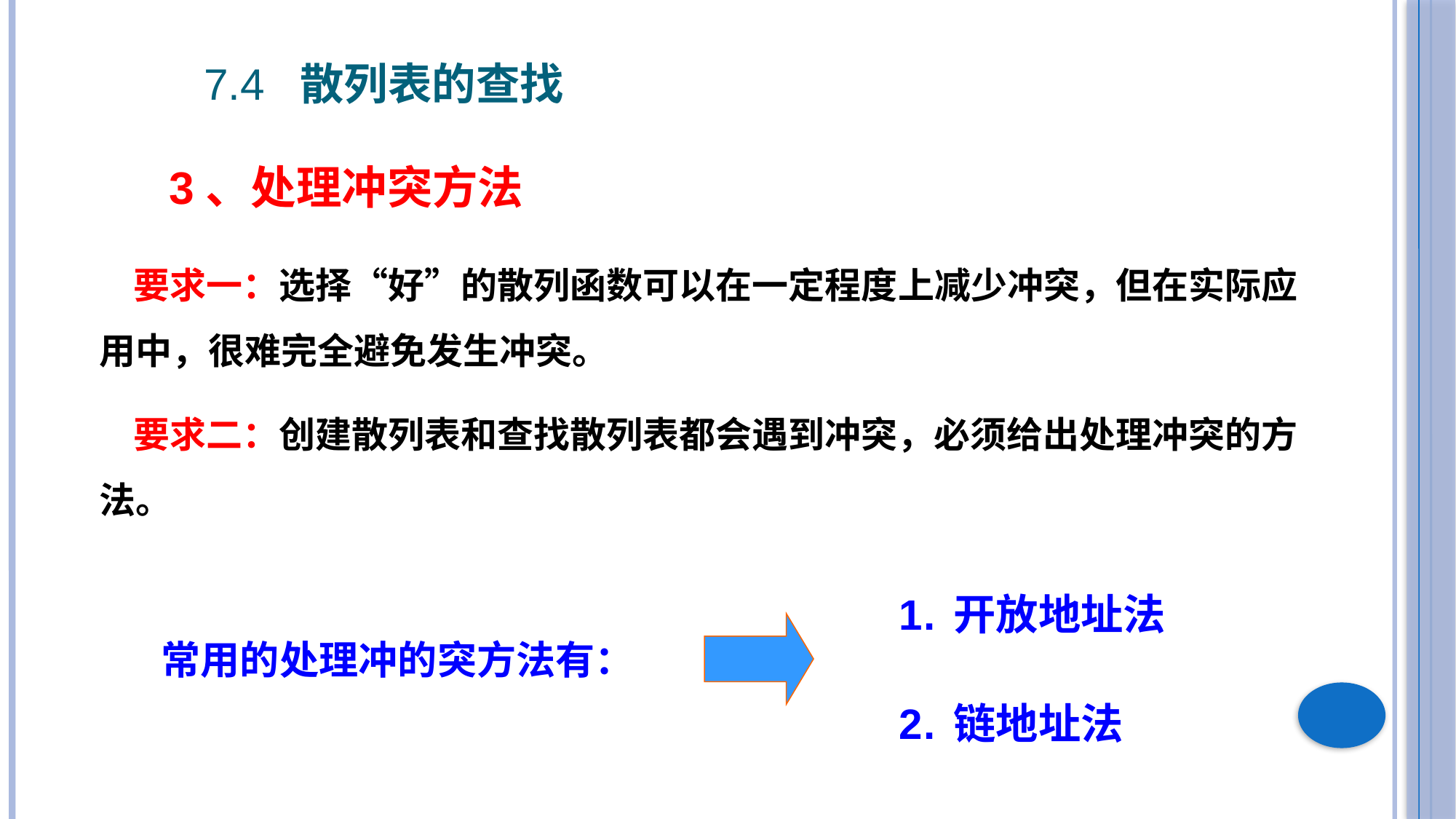

7.4  散列表的查找
3、处理冲突方法
要求一：选择“好”的散列函数可以在一定程度上减少冲突，但在实际应用中，很难完全避免发生冲突。
要求二：创建散列表和查找散列表都会遇到冲突，必须给出处理冲突的方法。
开放地址法
链地址法

常用的处理冲的突方法有：